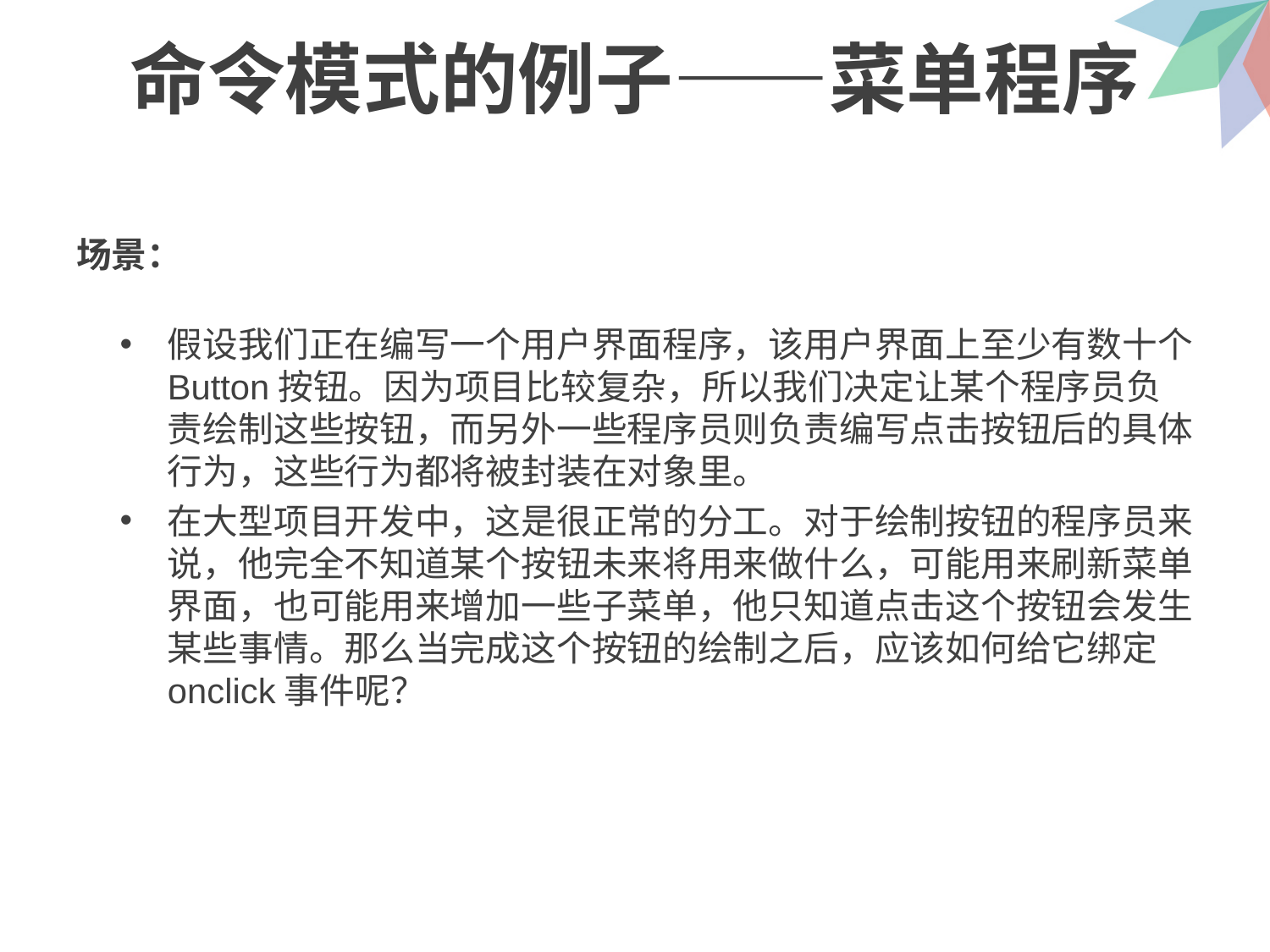

# 命令模式的例子——菜单程序
场景：
假设我们正在编写一个用户界面程序，该用户界面上至少有数十个Button按钮。因为项目比较复杂，所以我们决定让某个程序员负责绘制这些按钮，而另外一些程序员则负责编写点击按钮后的具体行为，这些行为都将被封装在对象里。
在大型项目开发中，这是很正常的分工。对于绘制按钮的程序员来说，他完全不知道某个按钮未来将用来做什么，可能用来刷新菜单界面，也可能用来增加一些子菜单，他只知道点击这个按钮会发生某些事情。那么当完成这个按钮的绘制之后，应该如何给它绑定onclick事件呢？